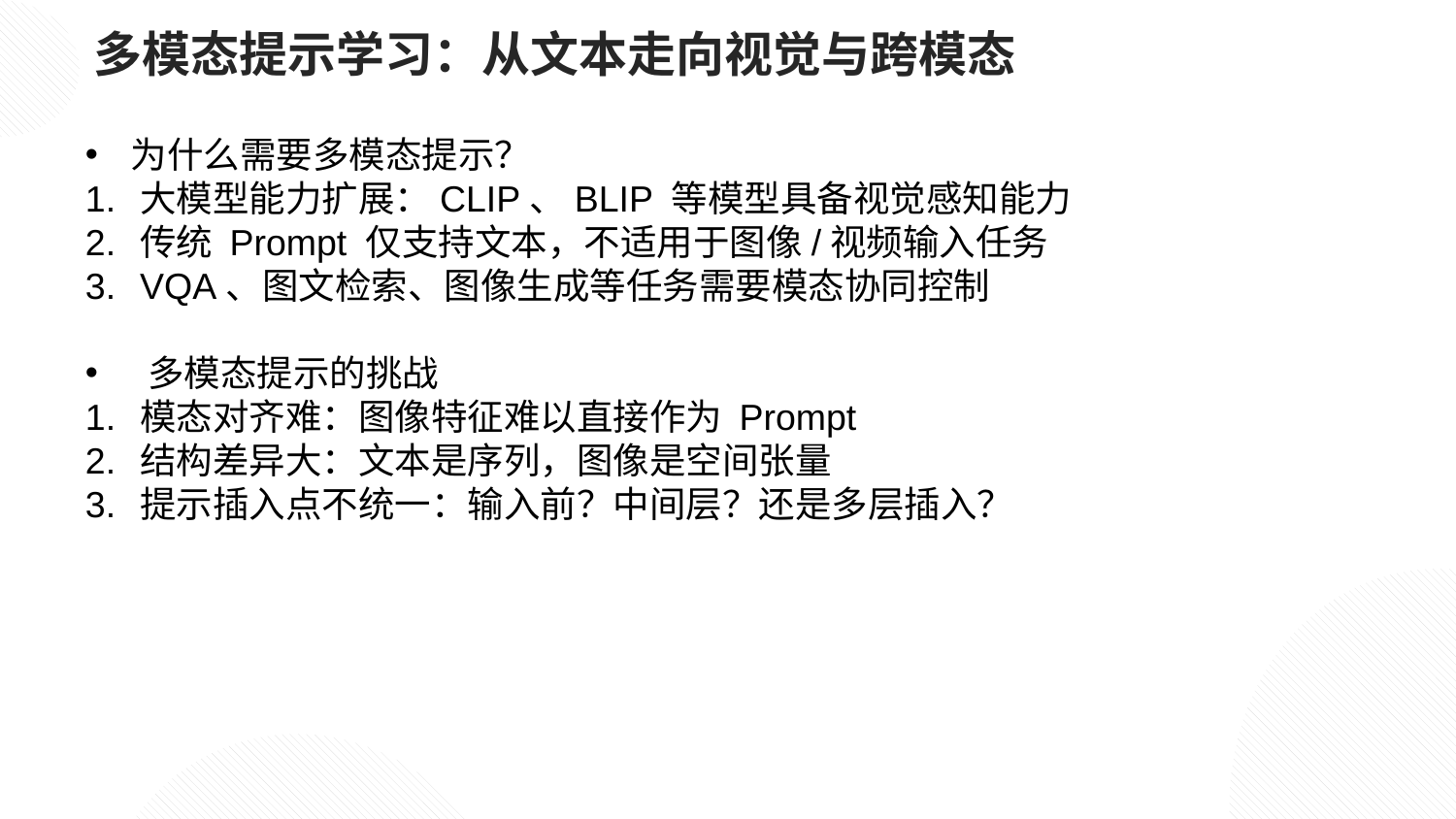

多模态提示学习：从文本走向视觉与跨模态
为什么需要多模态提示？
大模型能力扩展：CLIP、BLIP 等模型具备视觉感知能力
传统 Prompt 仅支持文本，不适用于图像/视频输入任务
VQA、图文检索、图像生成等任务需要模态协同控制

 多模态提示的挑战
模态对齐难：图像特征难以直接作为 Prompt
结构差异大：文本是序列，图像是空间张量
提示插入点不统一：输入前？中间层？还是多层插入？